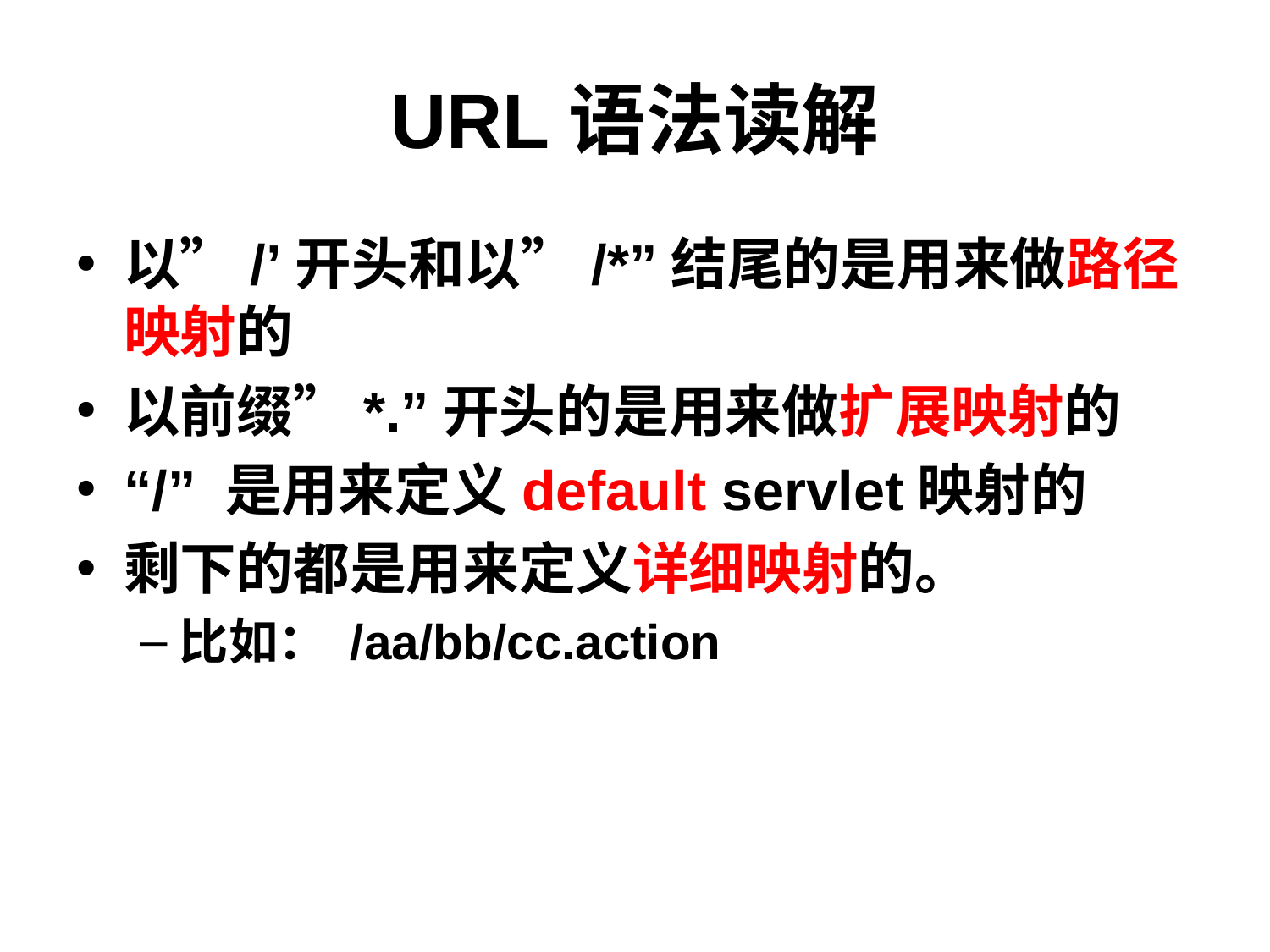

# URL语法读解
以”/’开头和以”/*”结尾的是用来做路径映射的
以前缀”*.”开头的是用来做扩展映射的
“/” 是用来定义default servlet映射的
剩下的都是用来定义详细映射的。
比如： /aa/bb/cc.action